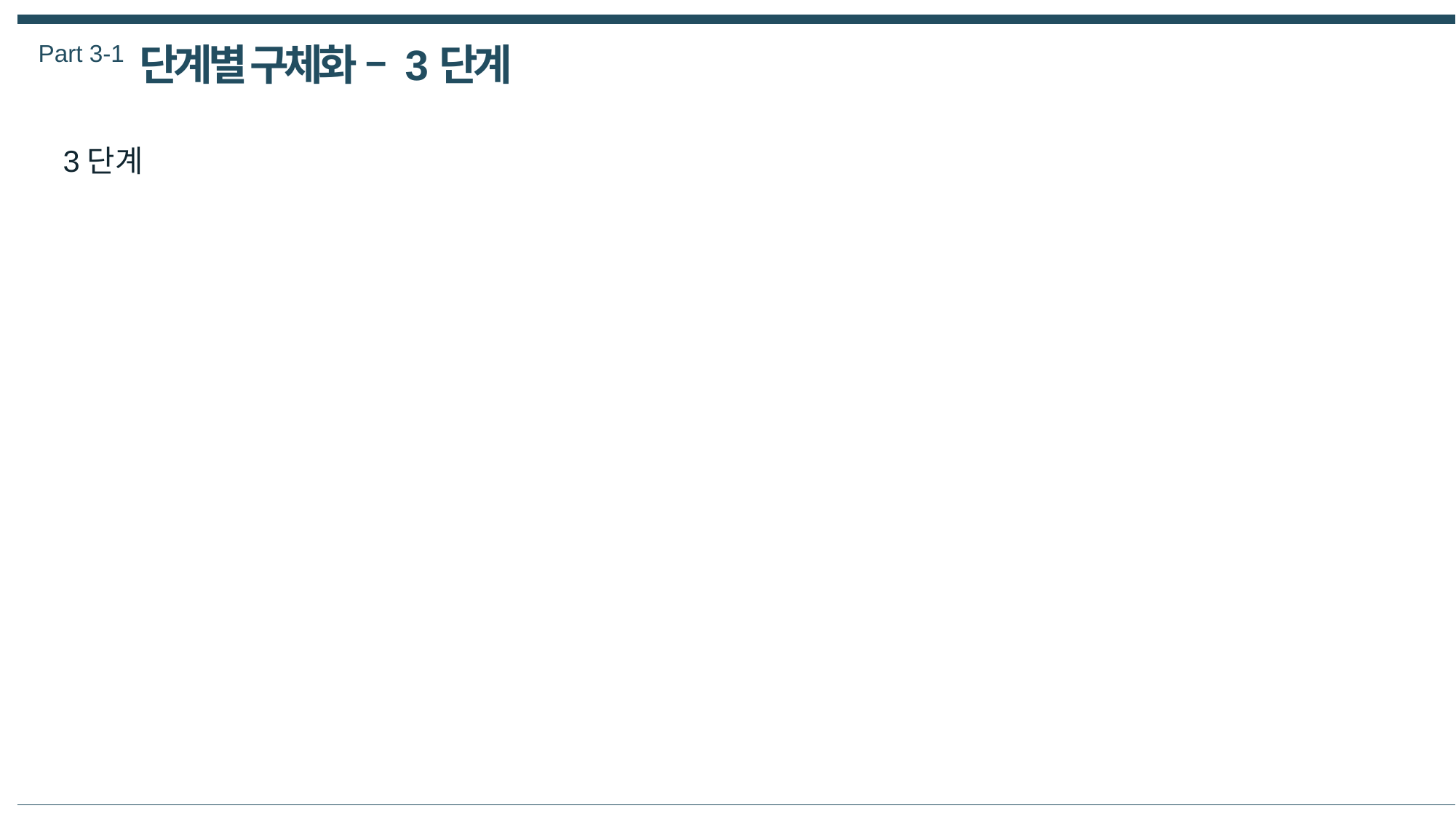

Part 3-1
단계별 구체화 – 3단계
3단계